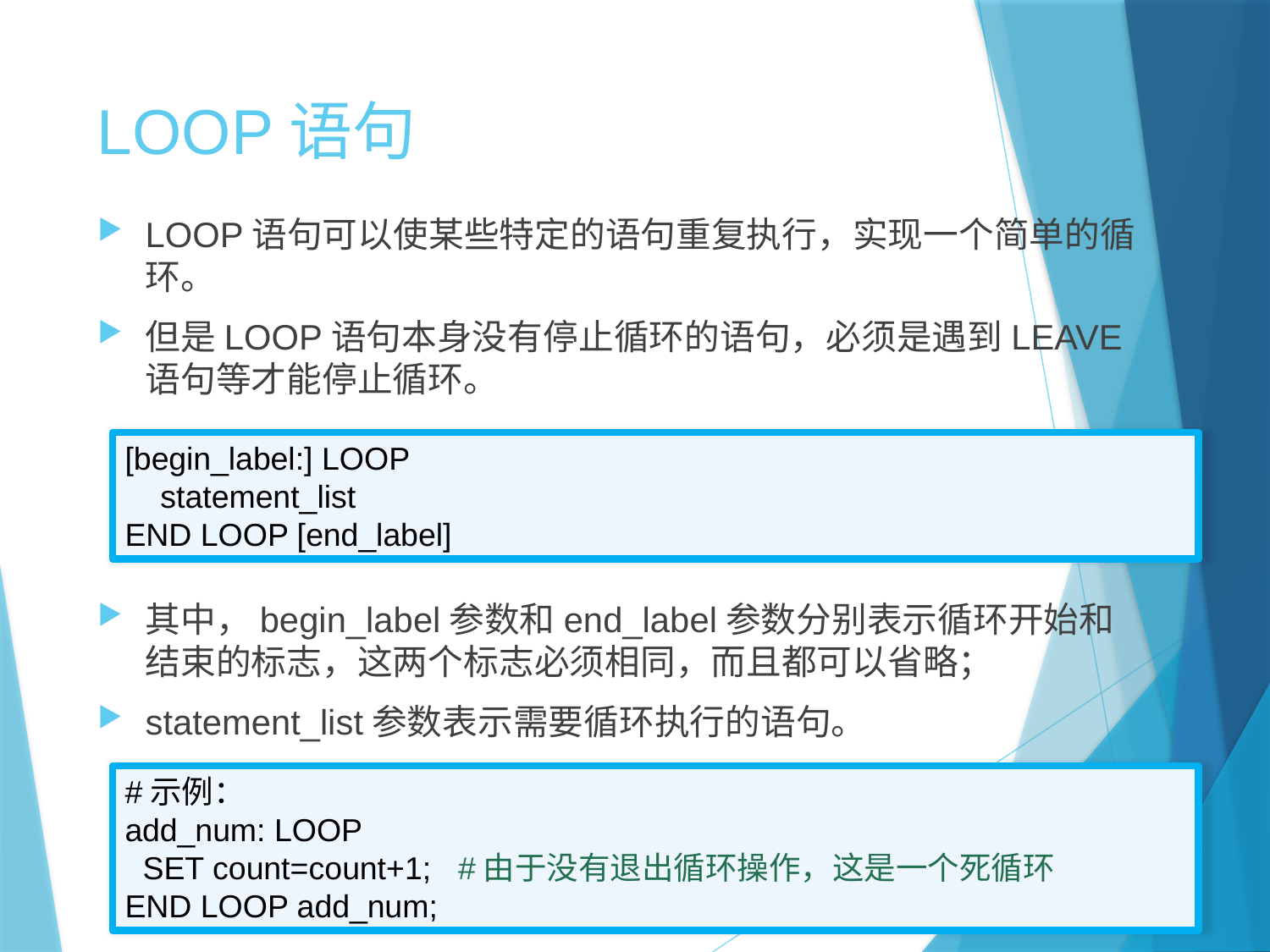

# LOOP语句
LOOP语句可以使某些特定的语句重复执行，实现一个简单的循环。
但是LOOP语句本身没有停止循环的语句，必须是遇到LEAVE语句等才能停止循环。

其中，begin_label参数和end_label参数分别表示循环开始和结束的标志，这两个标志必须相同，而且都可以省略；
statement_list参数表示需要循环执行的语句。

[begin_label:] LOOP
    statement_list
END LOOP [end_label]
#示例：
add_num: LOOP
  SET count=count+1;   #由于没有退出循环操作，这是一个死循环
END LOOP add_num;